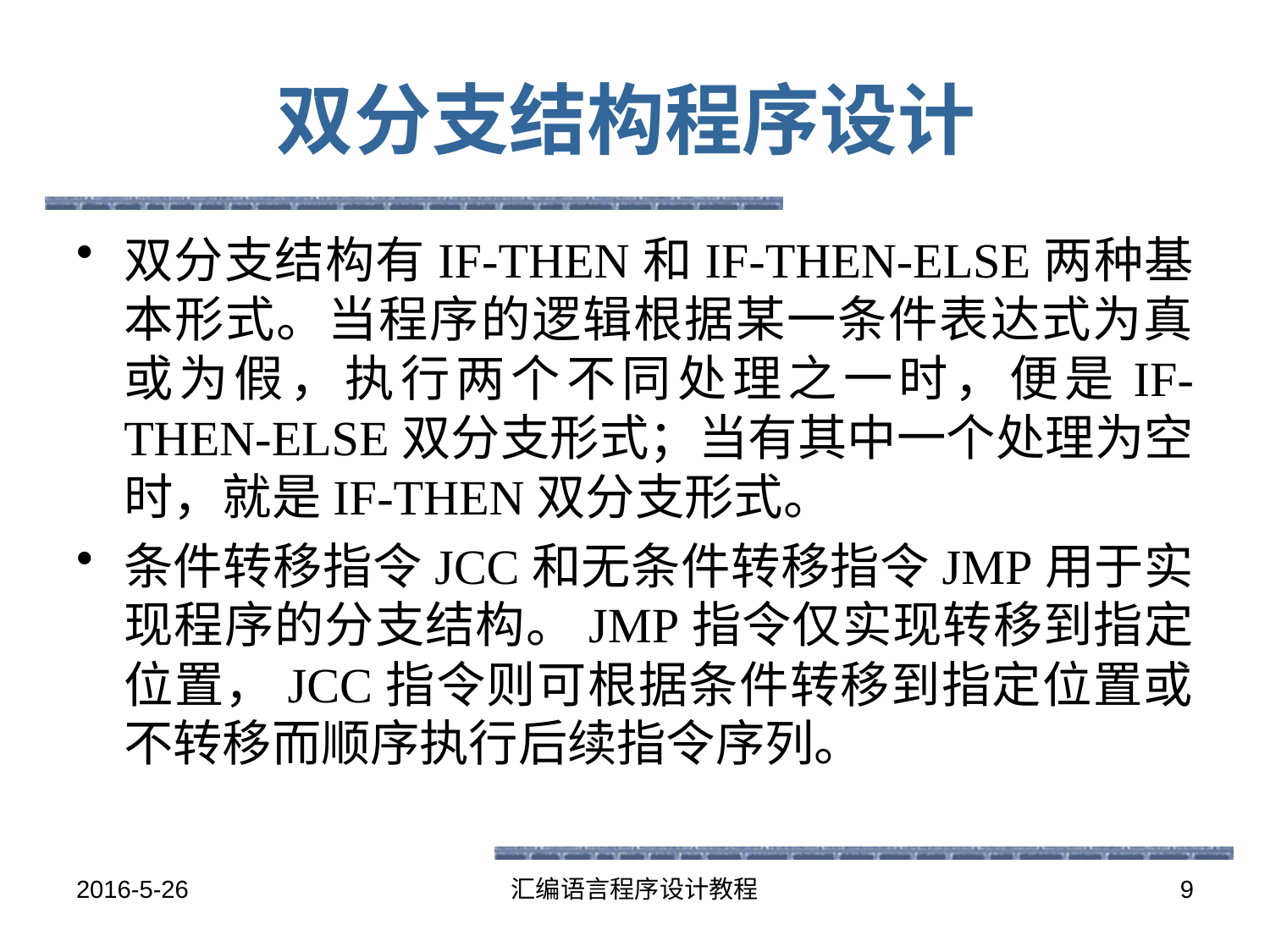

# 双分支结构程序设计
双分支结构有IF-THEN和IF-THEN-ELSE两种基本形式。当程序的逻辑根据某一条件表达式为真或为假，执行两个不同处理之一时，便是IF-THEN-ELSE双分支形式；当有其中一个处理为空时，就是IF-THEN双分支形式。
条件转移指令JCC和无条件转移指令JMP用于实现程序的分支结构。JMP指令仅实现转移到指定位置，JCC指令则可根据条件转移到指定位置或不转移而顺序执行后续指令序列。
2016-5-26
汇编语言程序设计教程
9